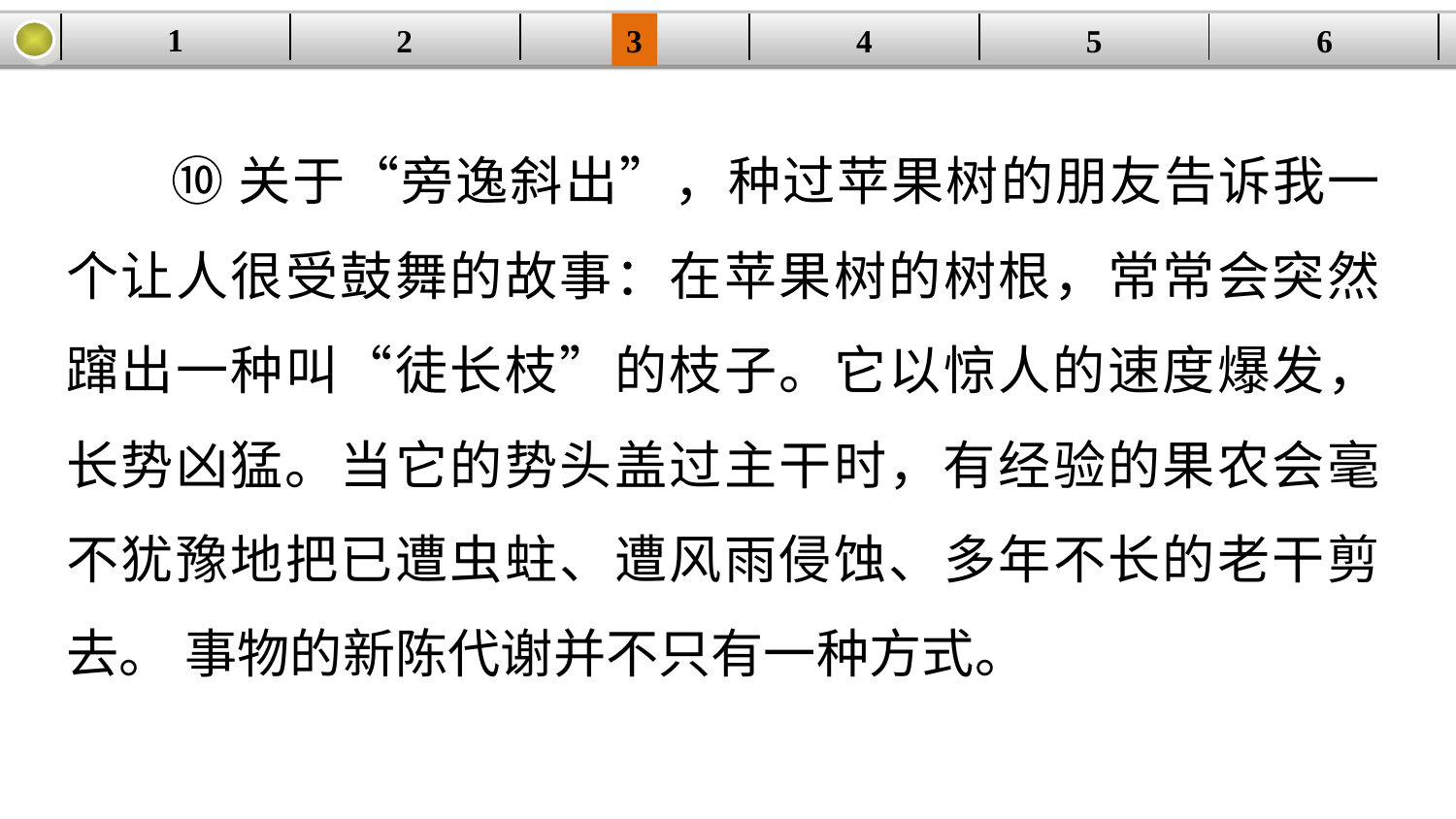

1
2
3
4
|  |  |  |  |  |  |
| --- | --- | --- | --- | --- | --- |
5
6

⑩关于“旁逸斜出”，种过苹果树的朋友告诉我一个让人很受鼓舞的故事：在苹果树的树根，常常会突然蹿出一种叫“徒长枝”的枝子。它以惊人的速度爆发，长势凶猛。当它的势头盖过主干时，有经验的果农会毫不犹豫地把已遭虫蛀、遭风雨侵蚀、多年不长的老干剪去。 事物的新陈代谢并不只有一种方式。